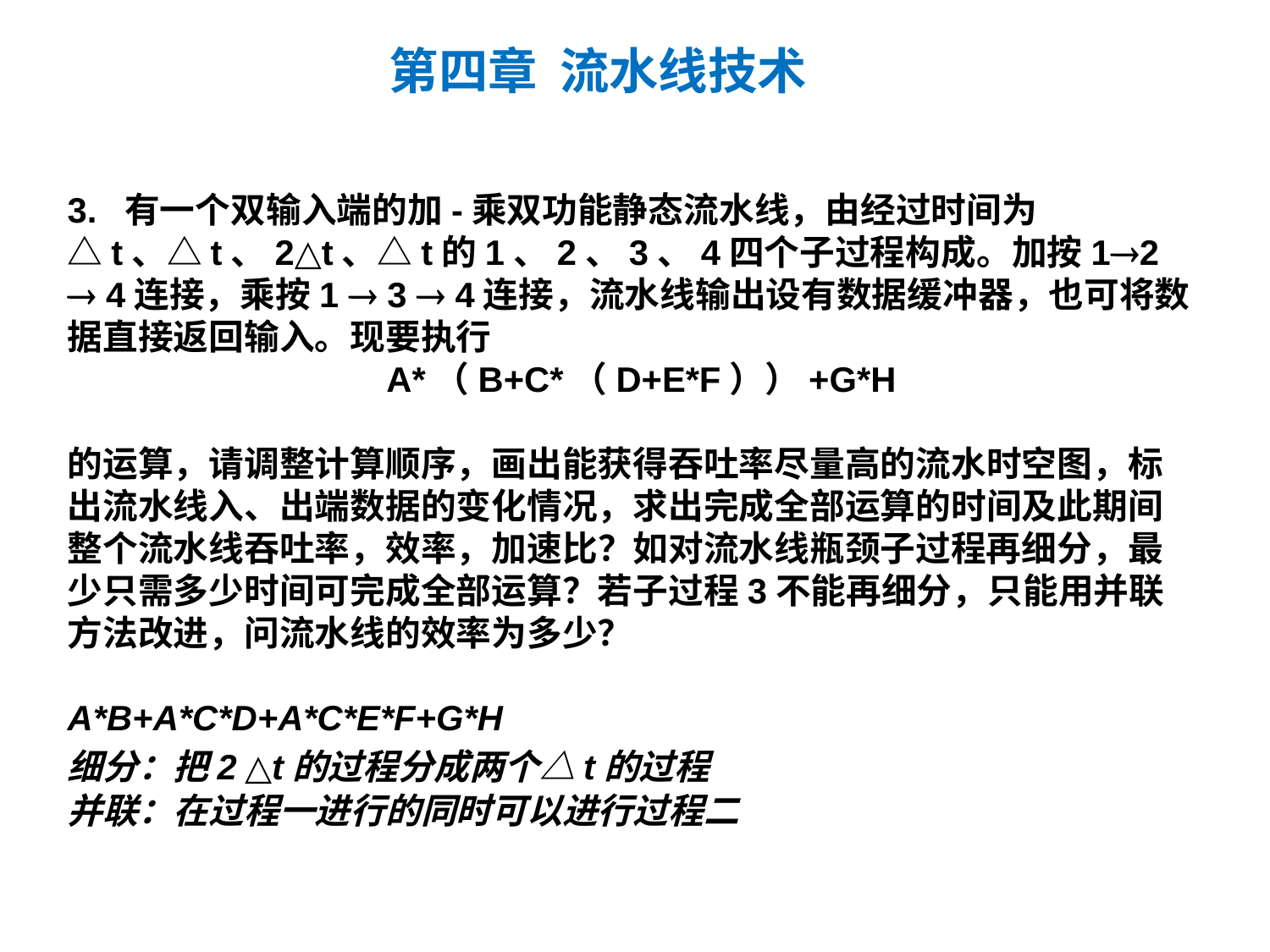

第四章  流水线技术
3.  有一个双输入端的加-乘双功能静态流水线，由经过时间为△t、△t、2△t、△t的1、2、3、4四个子过程构成。加按1→2 → 4连接，乘按1 → 3 → 4连接，流水线输出设有数据缓冲器，也可将数据直接返回输入。现要执行
  A*（B+C*（D+E*F））+G*H

的运算，请调整计算顺序，画出能获得吞吐率尽量高的流水时空图，标出流水线入、出端数据的变化情况，求出完成全部运算的时间及此期间整个流水线吞吐率，效率，加速比？如对流水线瓶颈子过程再细分，最少只需多少时间可完成全部运算？若子过程3不能再细分，只能用并联方法改进，问流水线的效率为多少？

A*B+A*C*D+A*C*E*F+G*H
细分：把2 △t的过程分成两个△t的过程
并联：在过程一进行的同时可以进行过程二